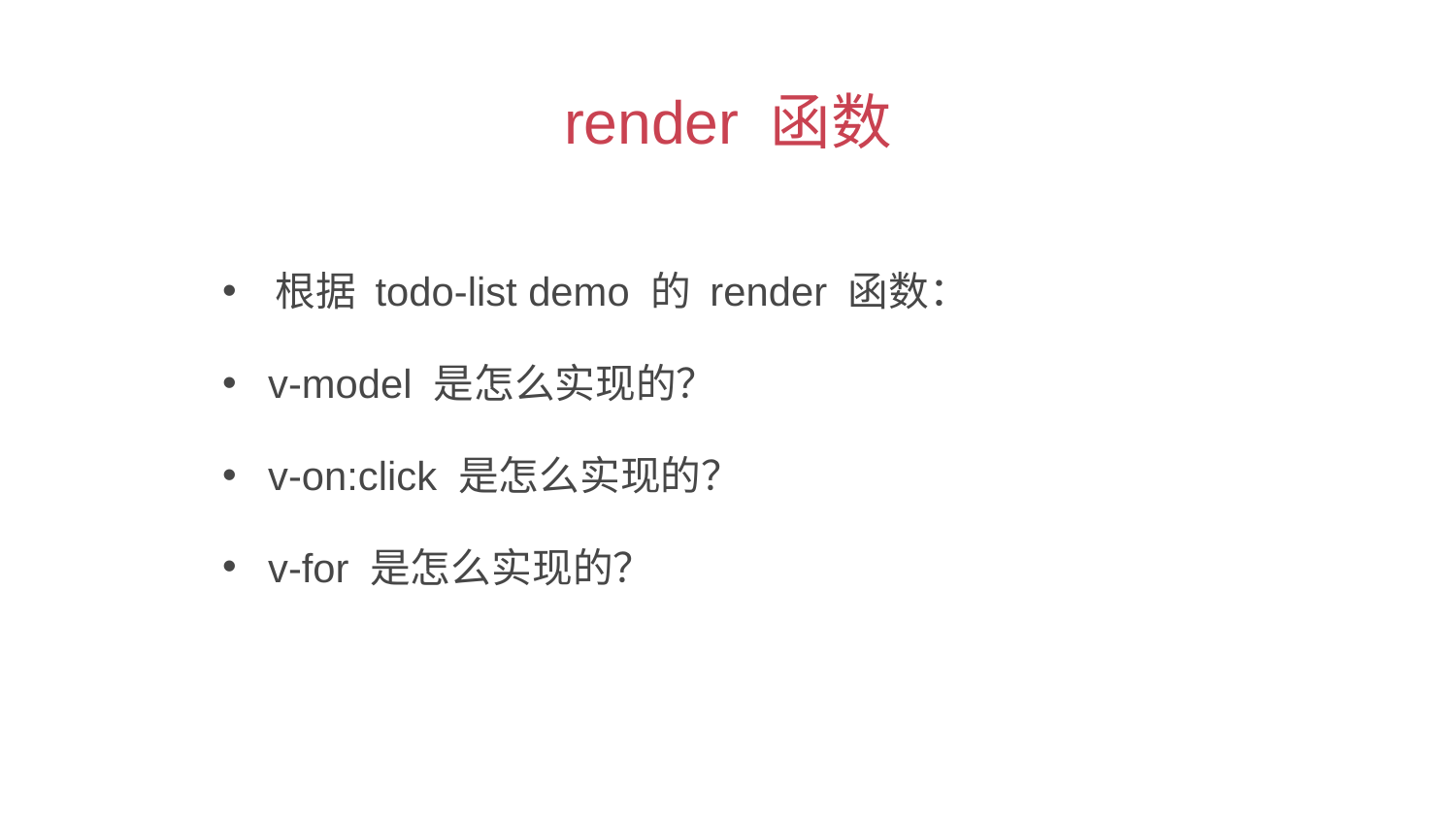

render 函数
 根据 todo-list demo 的 render 函数：
 v-model 是怎么实现的？
 v-on:click 是怎么实现的？
 v-for 是怎么实现的？